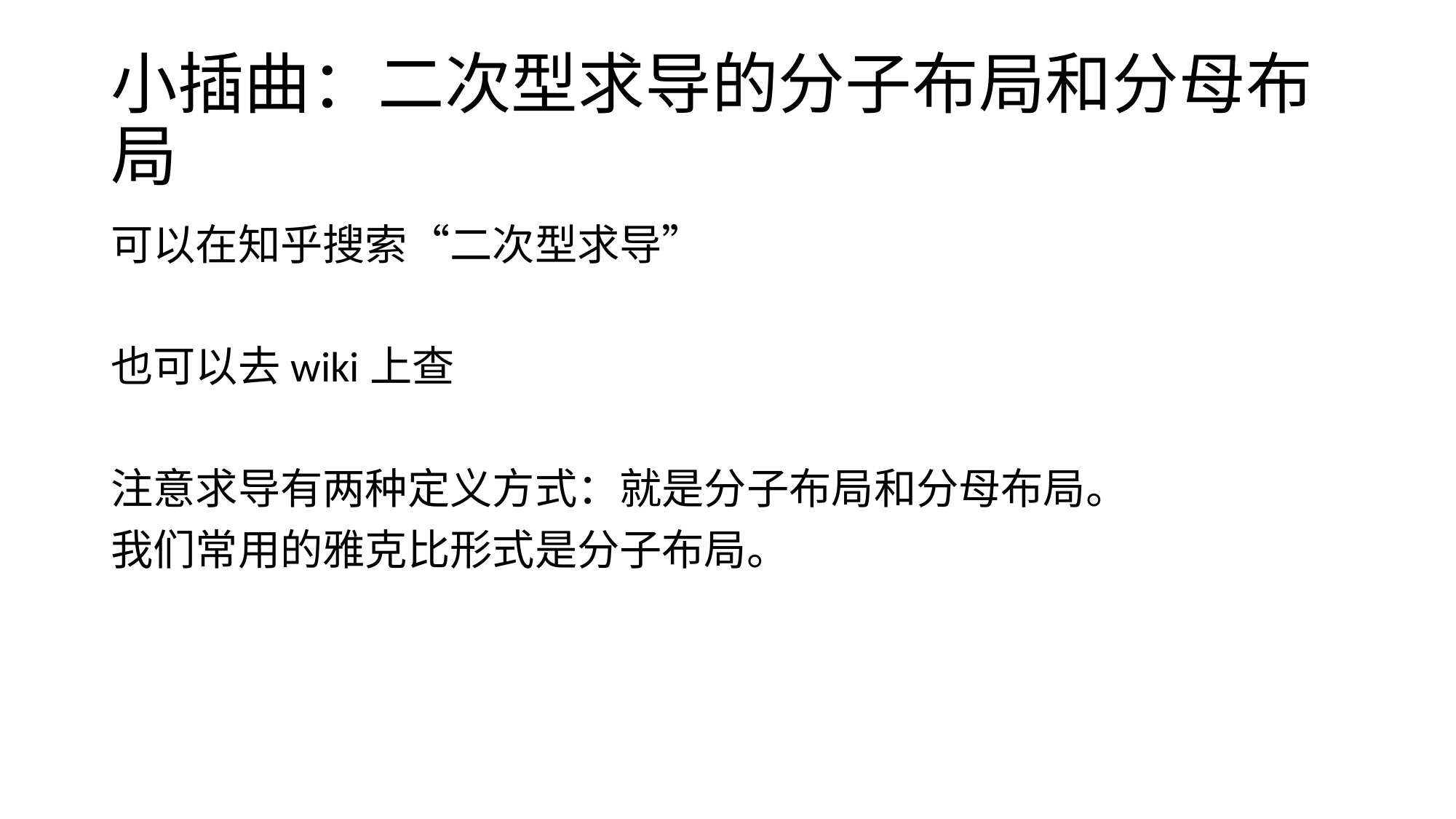

# 小插曲：二次型求导的分子布局和分母布局
可以在知乎搜索“二次型求导”

也可以去wiki上查

注意求导有两种定义方式：就是分子布局和分母布局。
我们常用的雅克比形式是分子布局。